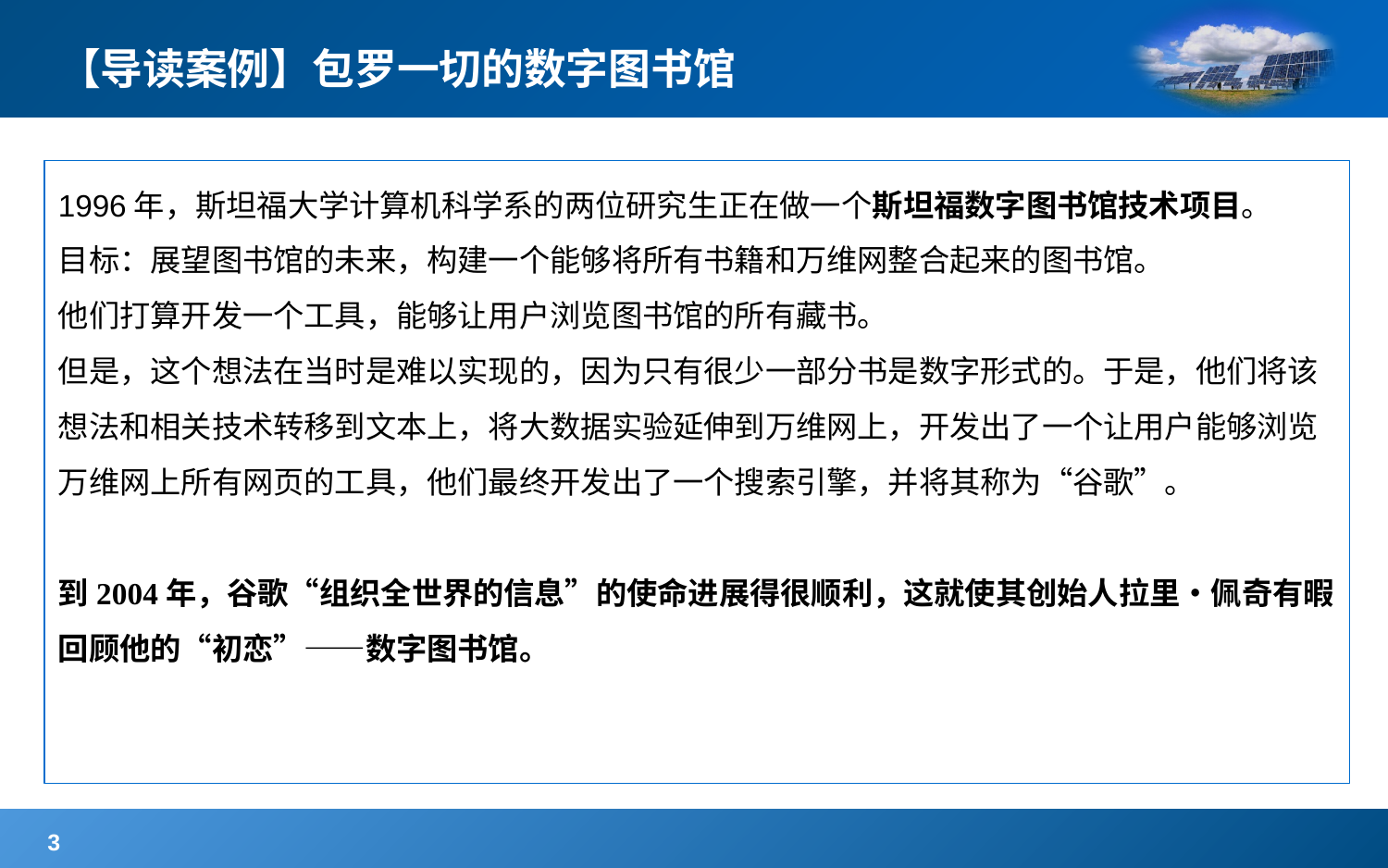

# 【导读案例】包罗一切的数字图书馆
1996年，斯坦福大学计算机科学系的两位研究生正在做一个斯坦福数字图书馆技术项目。
目标：展望图书馆的未来，构建一个能够将所有书籍和万维网整合起来的图书馆。
他们打算开发一个工具，能够让用户浏览图书馆的所有藏书。
但是，这个想法在当时是难以实现的，因为只有很少一部分书是数字形式的。于是，他们将该想法和相关技术转移到文本上，将大数据实验延伸到万维网上，开发出了一个让用户能够浏览万维网上所有网页的工具，他们最终开发出了一个搜索引擎，并将其称为“谷歌”。

到2004年，谷歌“组织全世界的信息”的使命进展得很顺利，这就使其创始人拉里•佩奇有暇回顾他的“初恋”——数字图书馆。